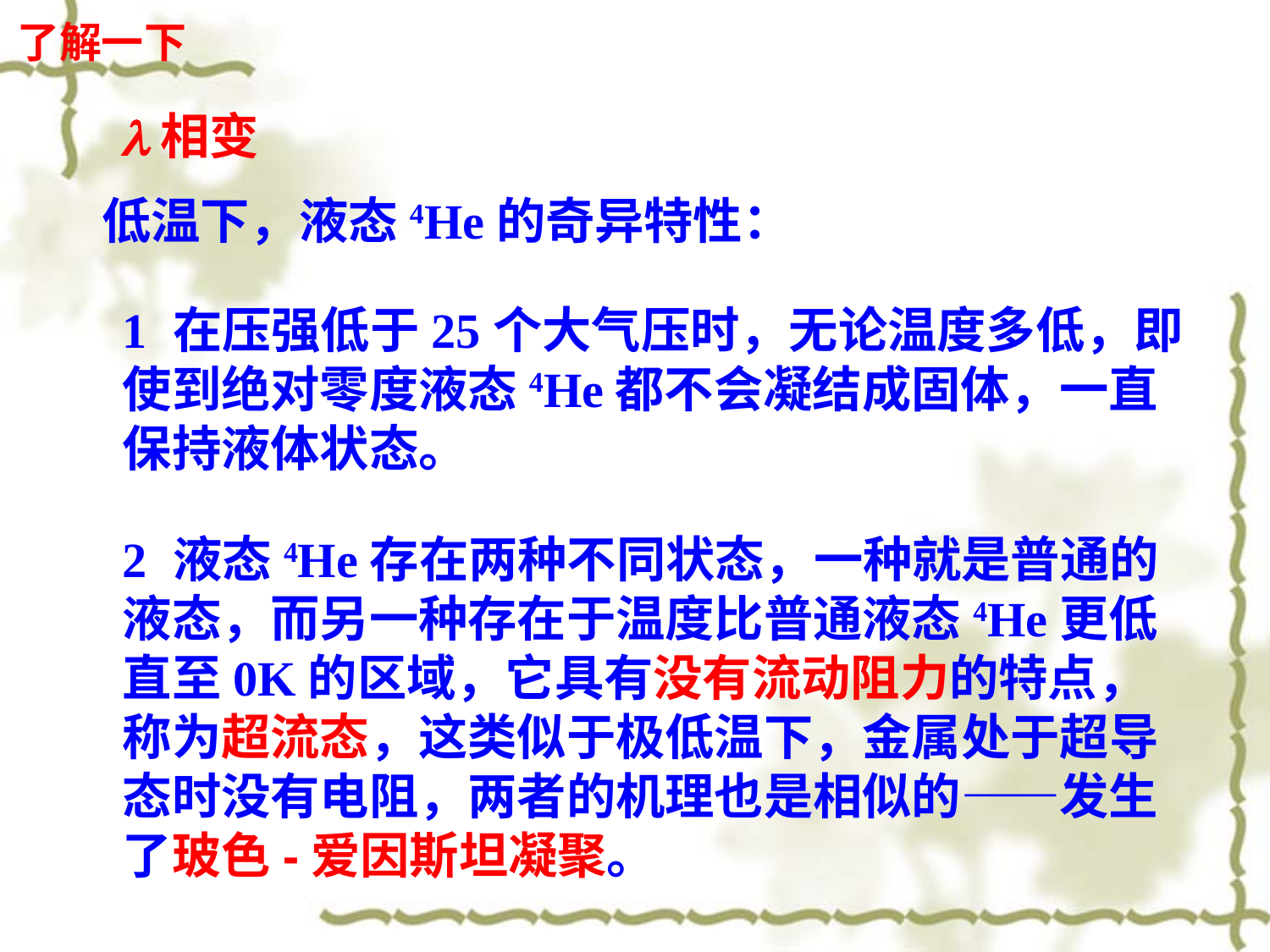

了解一下
λ相变
低温下，液态4He的奇异特性：
1 在压强低于25个大气压时，无论温度多低，即使到绝对零度液态4He都不会凝结成固体，一直保持液体状态。
2 液态4He存在两种不同状态，一种就是普通的液态，而另一种存在于温度比普通液态4He更低直至0K的区域，它具有没有流动阻力的特点，称为超流态，这类似于极低温下，金属处于超导态时没有电阻，两者的机理也是相似的——发生了玻色-爱因斯坦凝聚。